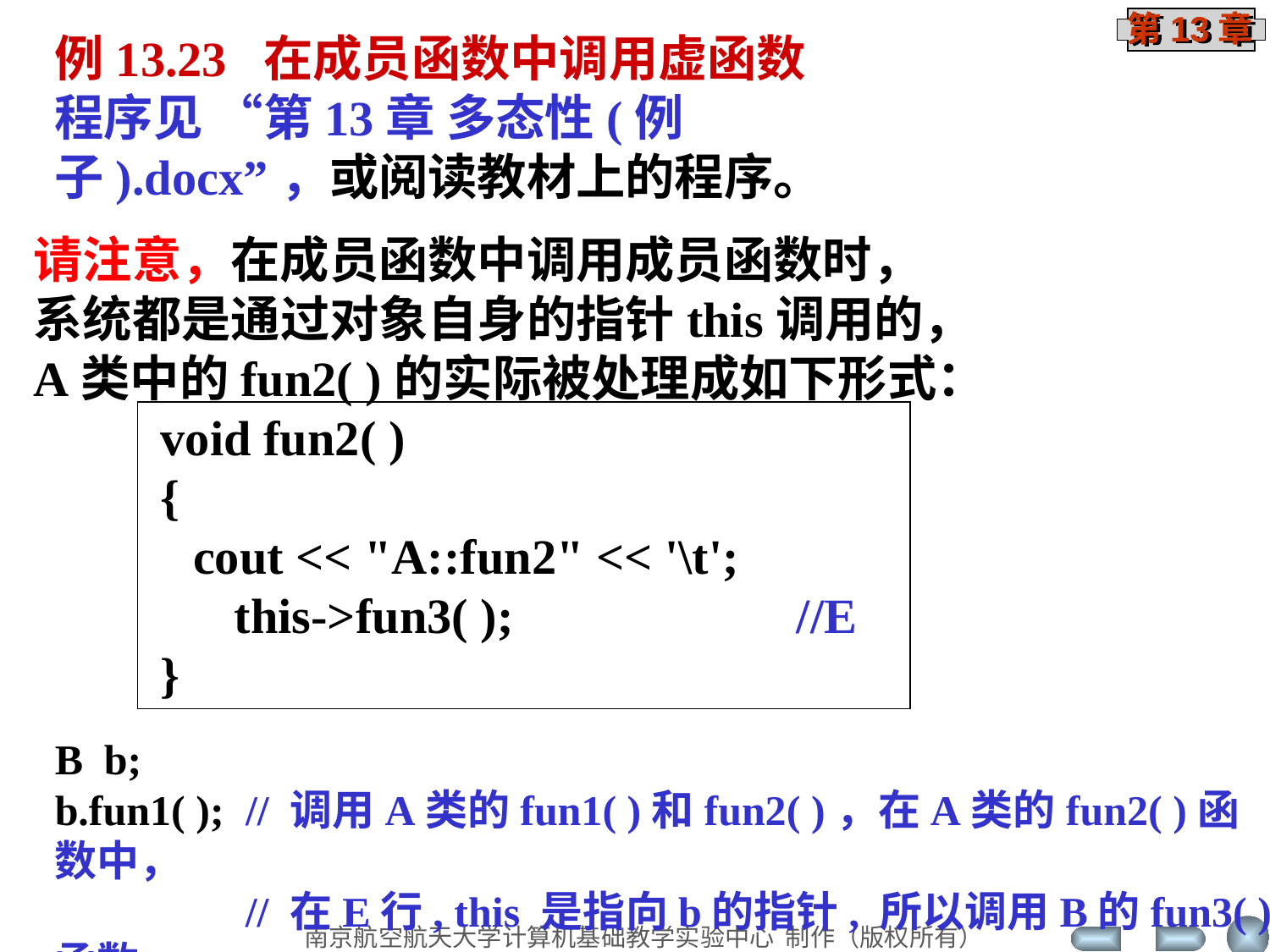

例13.23  在成员函数中调用虚函数
程序见 “第13章 多态性(例子).docx”，或阅读教材上的程序。
请注意，在成员函数中调用成员函数时，
系统都是通过对象自身的指针this调用的，
A类中的fun2( )的实际被处理成如下形式：
	void fun2( )
	{
             cout << "A::fun2" << '\t';
	      this->fun3( );                       //E
	}

B  b;
b.fun1( );  // 调用A类的fun1( )和fun2( )，在A类的fun2( )函数中，
                  // 在E行, this 是指向b的指针, 所以调用B的fun3( )函数